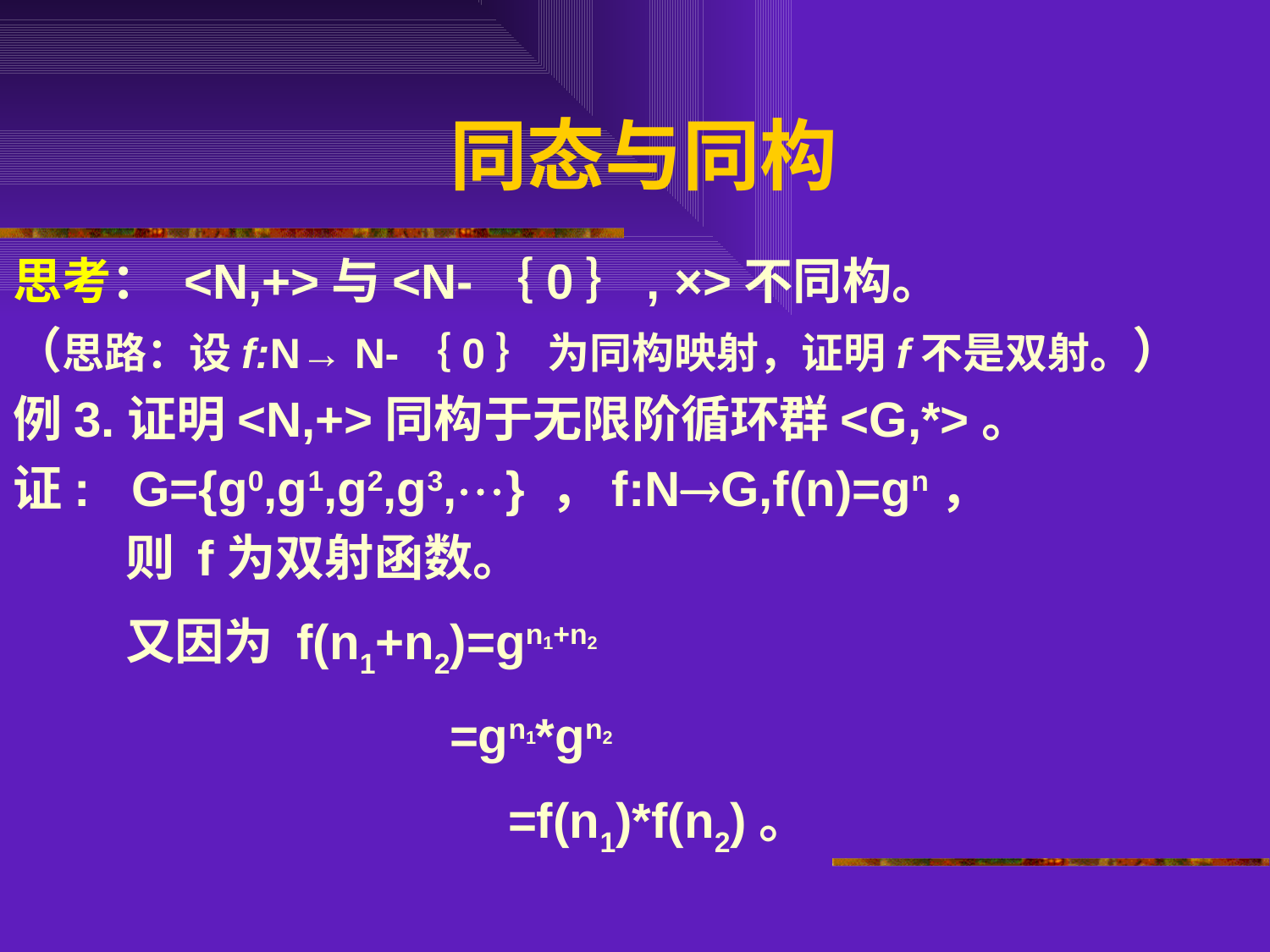

# 同态与同构
思考： <N,+>与<N-｛0｝, ×>不同构。
（思路：设f:N→ N-｛0｝ 为同构映射，证明f不是双射。）
例3.证明<N,+>同构于无限阶循环群<G,*>。
证:   G={g0,g1,g2,g3,…} ，f:N→G,f(n)=gn，
         则 f为双射函数。
         又因为 f(n1+n2)=gn1+n2
                                                                                      =gn1*gn2
                                    =f(n1)*f(n2)。